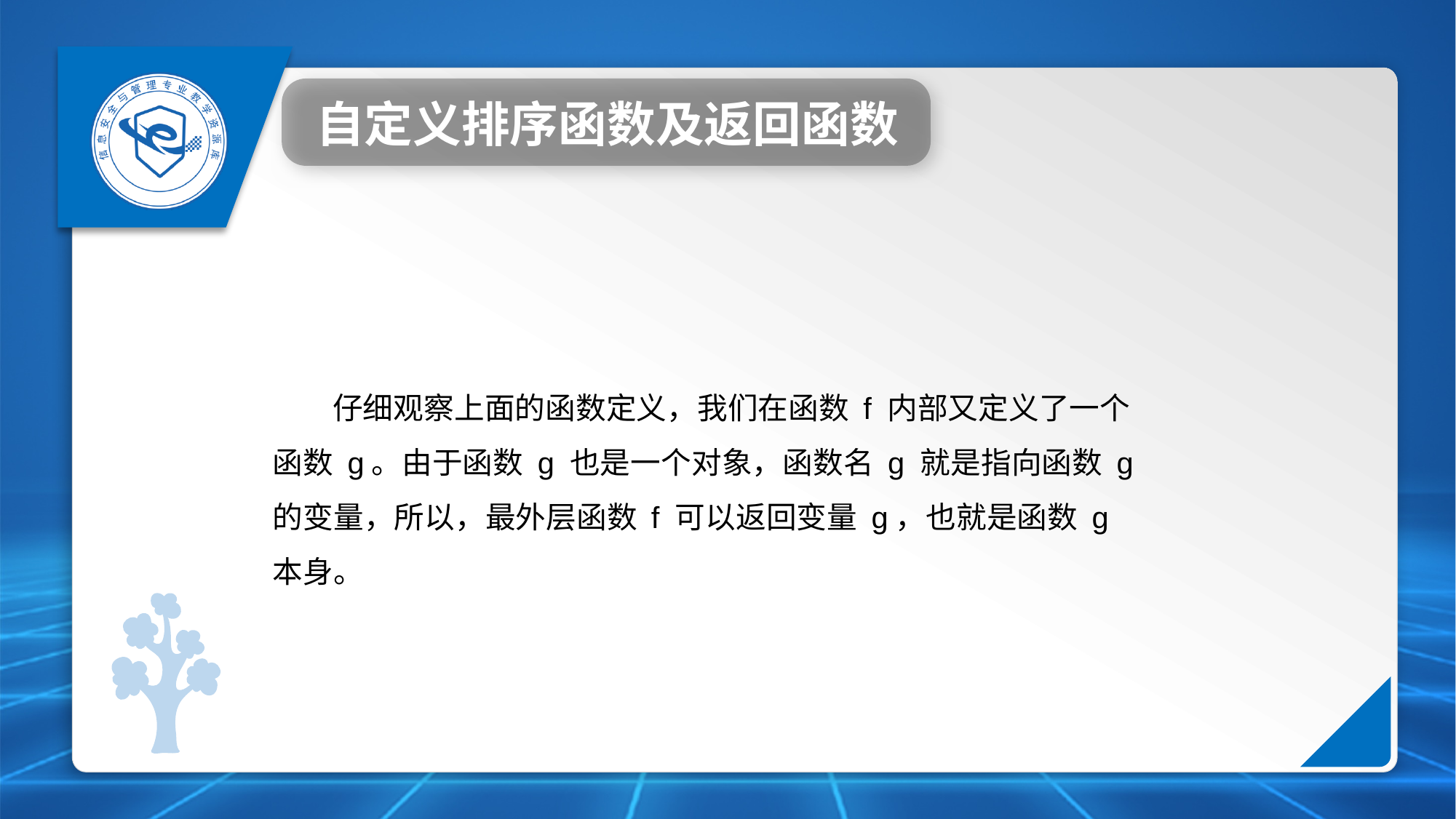

自定义排序函数及返回函数
仔细观察上面的函数定义，我们在函数 f 内部又定义了一个函数 g。由于函数 g 也是一个对象，函数名 g 就是指向函数 g 的变量，所以，最外层函数 f 可以返回变量 g，也就是函数 g 本身。